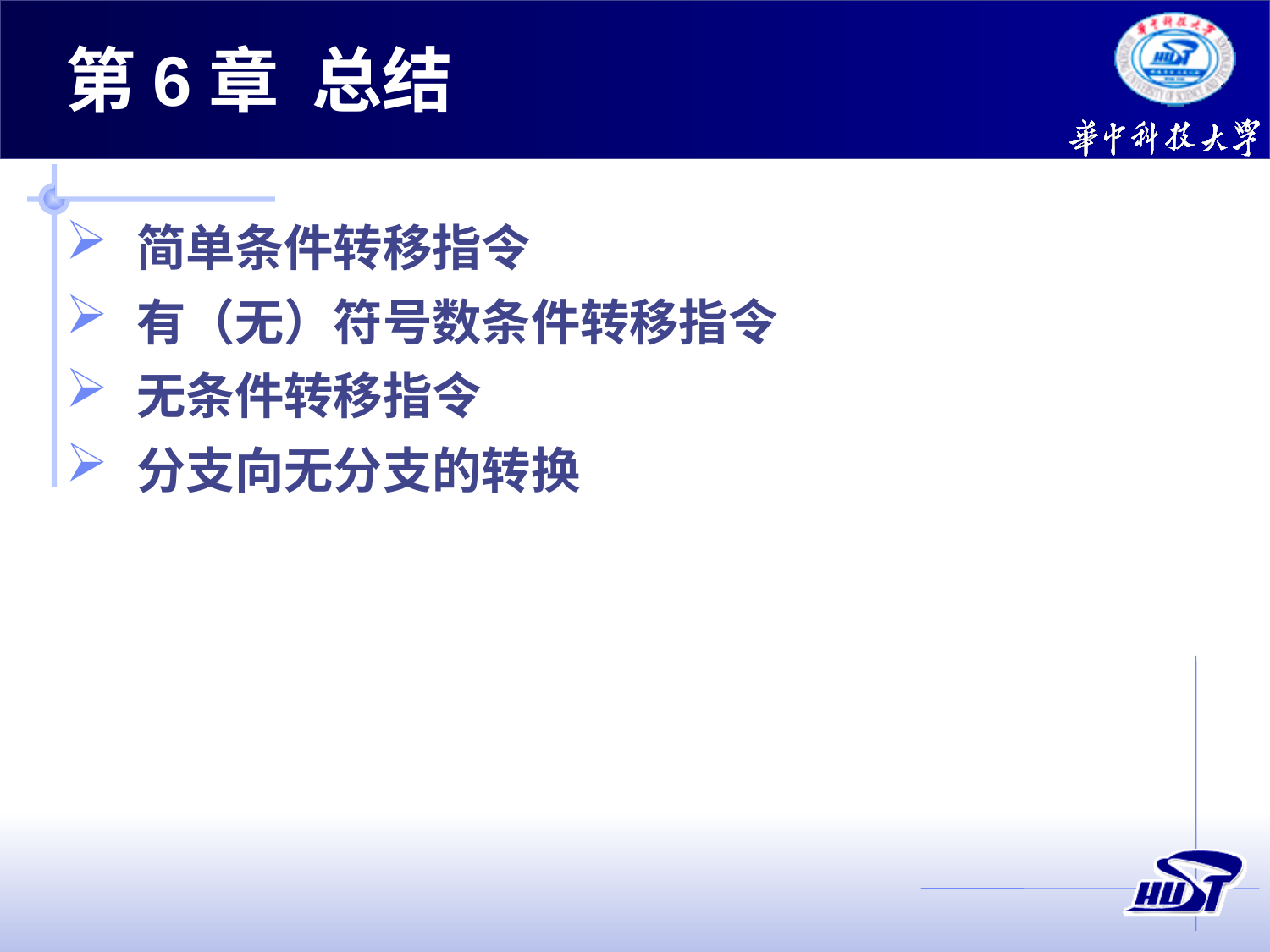

# 第6章  总结
 简单条件转移指令
 有（无）符号数条件转移指令
 无条件转移指令
 分支向无分支的转换